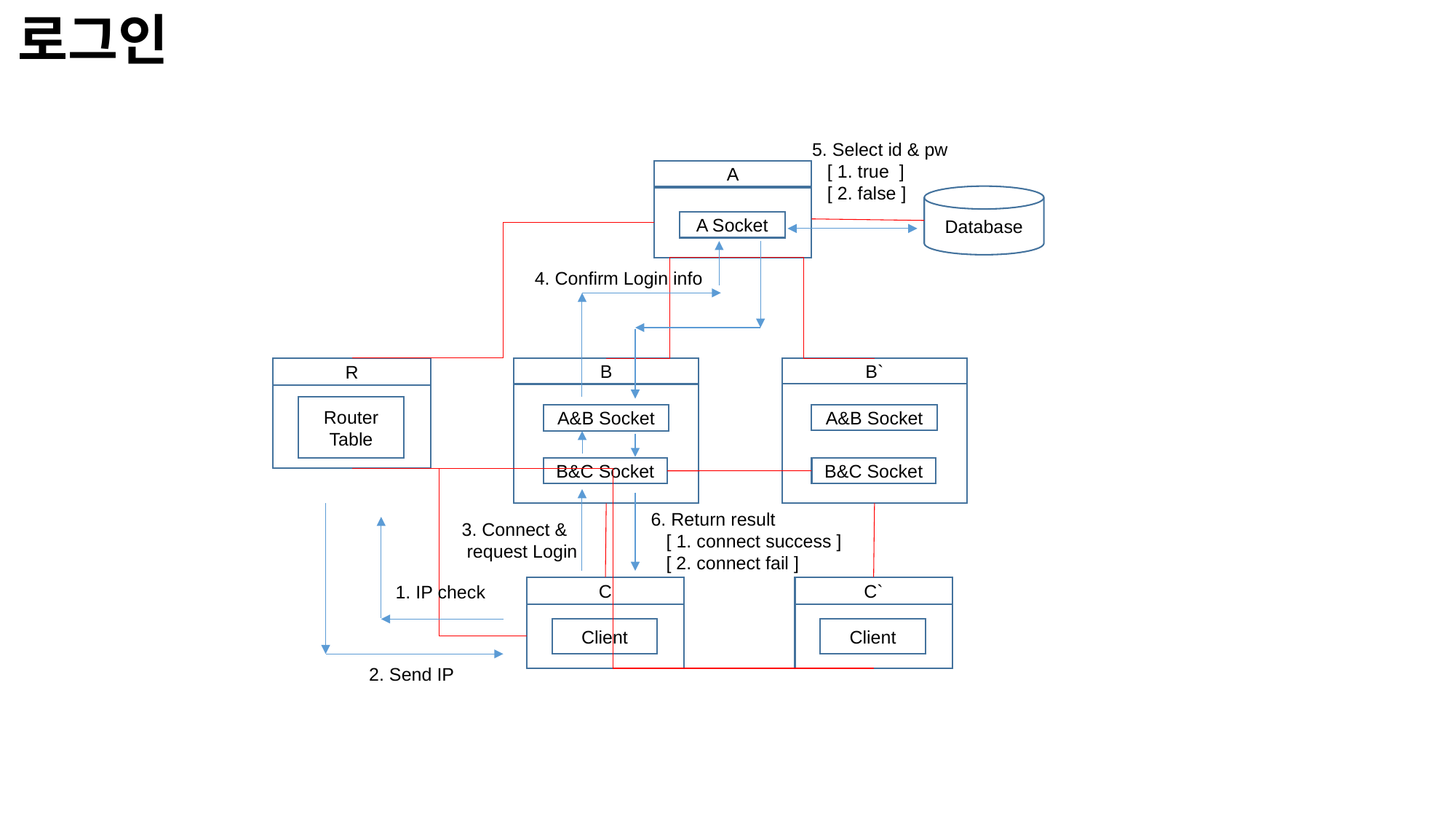

로그인
5. Select id & pw
   [ 1. true  ]
   [ 2. false ]
A

A Socket
R

Router
Table
B`

A&B Socket
B&C Socket
B

A&B Socket
B&C Socket
C

Client
C`

Client
Database
4. Confirm Login info
6. Return result
   [ 1. connect success ]
   [ 2. connect fail ]
3. Connect &
 request Login
1. IP check
2. Send IP